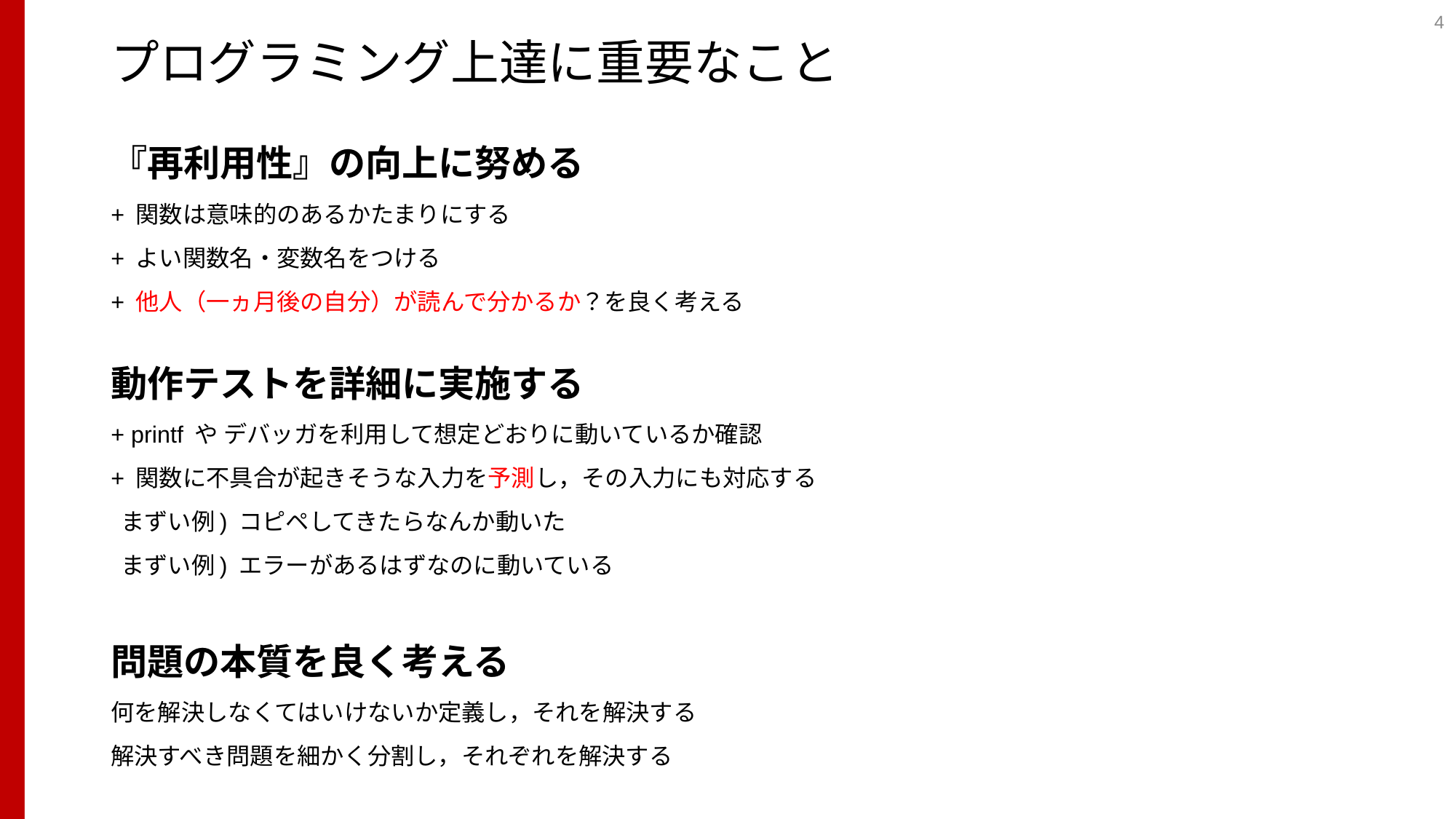

4
# プログラミング上達に重要なこと
『再利用性』の向上に努める
+ 関数は意味的のあるかたまりにする
+ よい関数名・変数名をつける
+ 他人（一ヵ月後の自分）が読んで分かるか？を良く考える

動作テストを詳細に実施する
+ printf や デバッガを利用して想定どおりに動いているか確認
+ 関数に不具合が起きそうな入力を予測し，その入力にも対応する
 まずい例) コピペしてきたらなんか動いた
 まずい例) エラーがあるはずなのに動いている

問題の本質を良く考える
何を解決しなくてはいけないか定義し，それを解決する
解決すべき問題を細かく分割し，それぞれを解決する